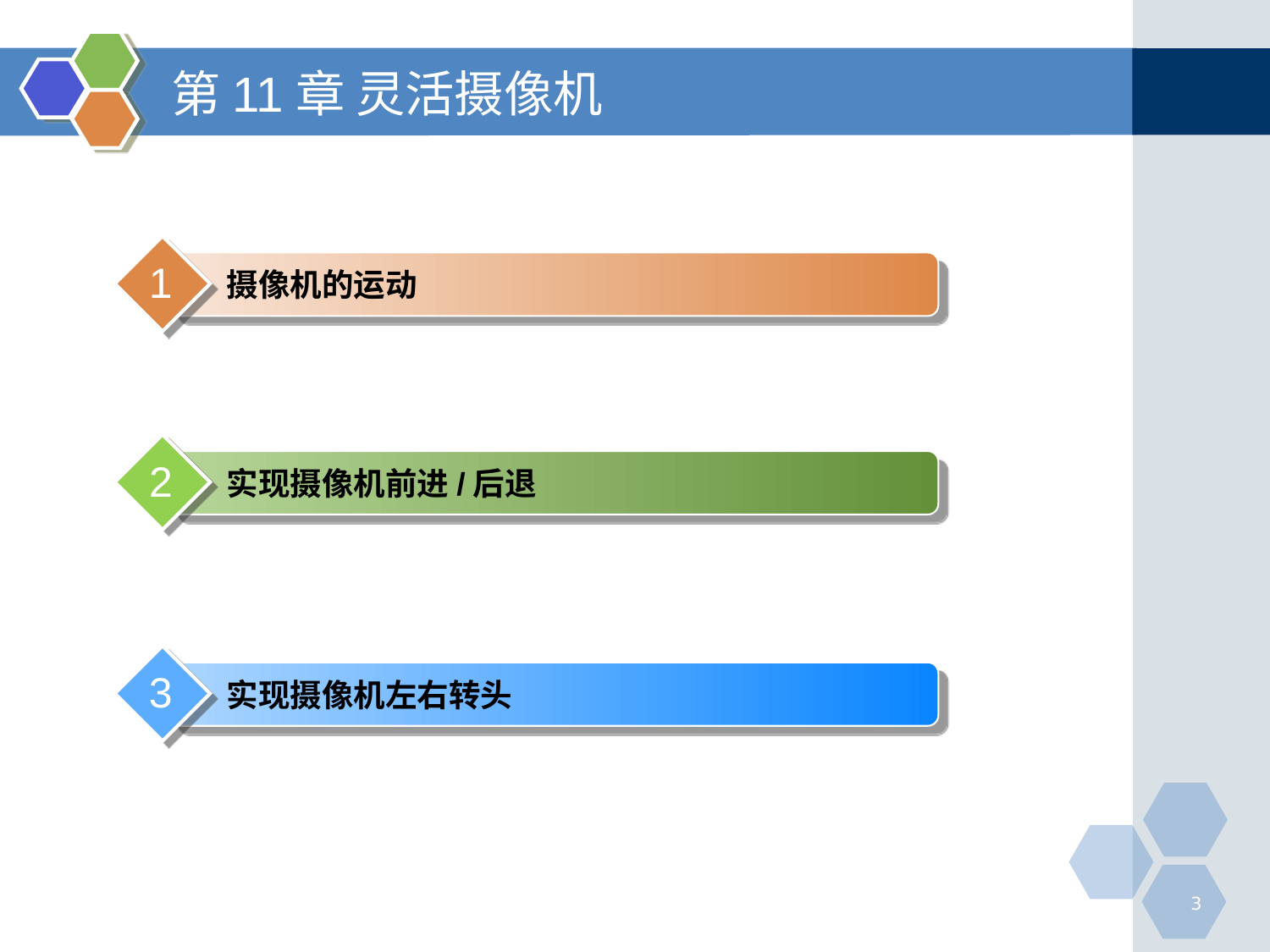

# 第11章 灵活摄像机

1
     摄像机的运动

2
     实现摄像机前进/后退

3
     实现摄像机左右转头

3